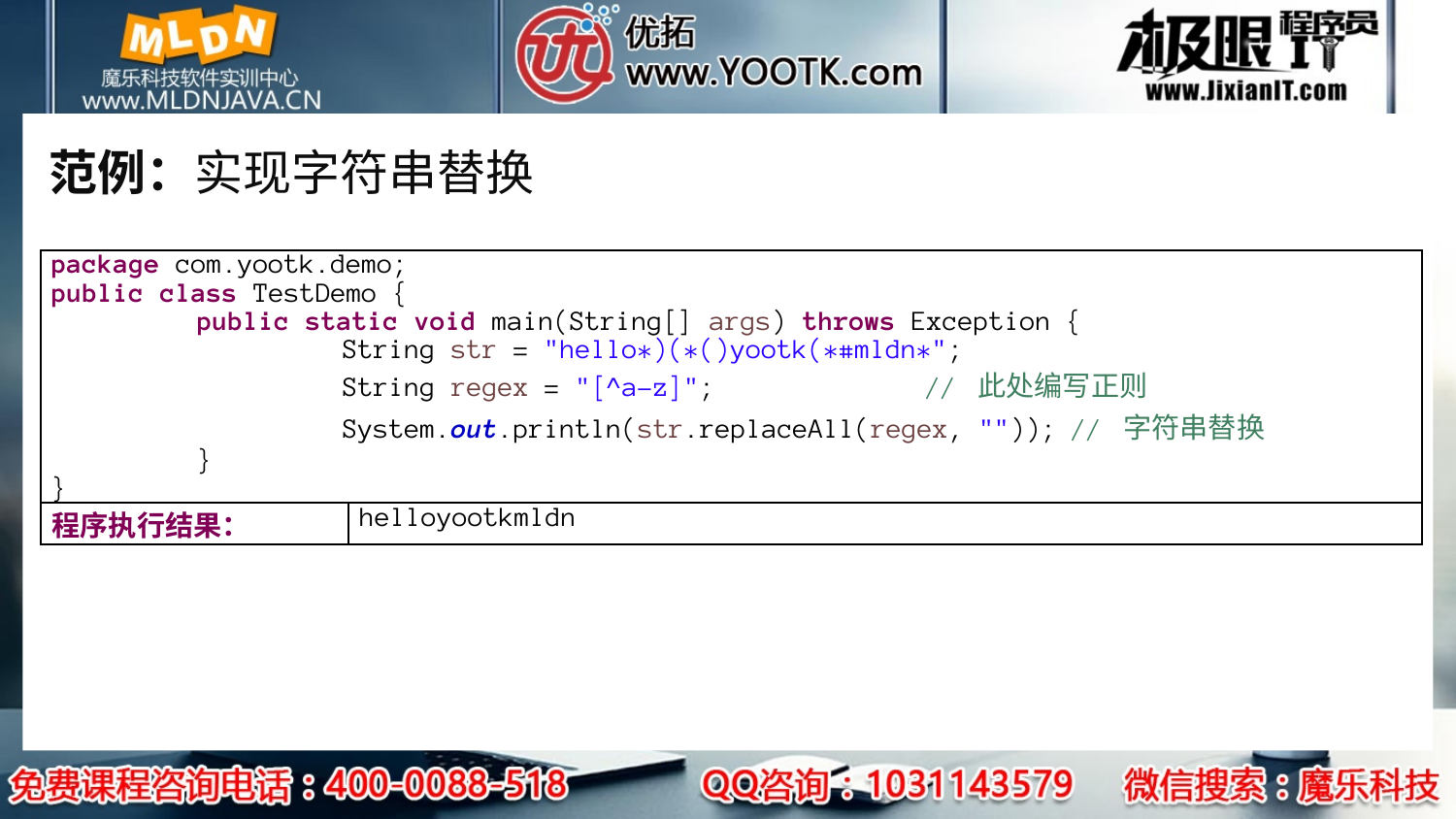

# 范例：实现字符串替换
| package com.yootk.demo; public class TestDemo { public static void main(String[] args) throws Exception { String str = "hello\*)(\*()yootk(\*#mldn\*"; String regex = "[^a-z]"; // 此处编写正则 System.out.println(str.replaceAll(regex, "")); // 字符串替换 } } |  |
| --- | --- |
| 程序执行结果： | helloyootkmldn |